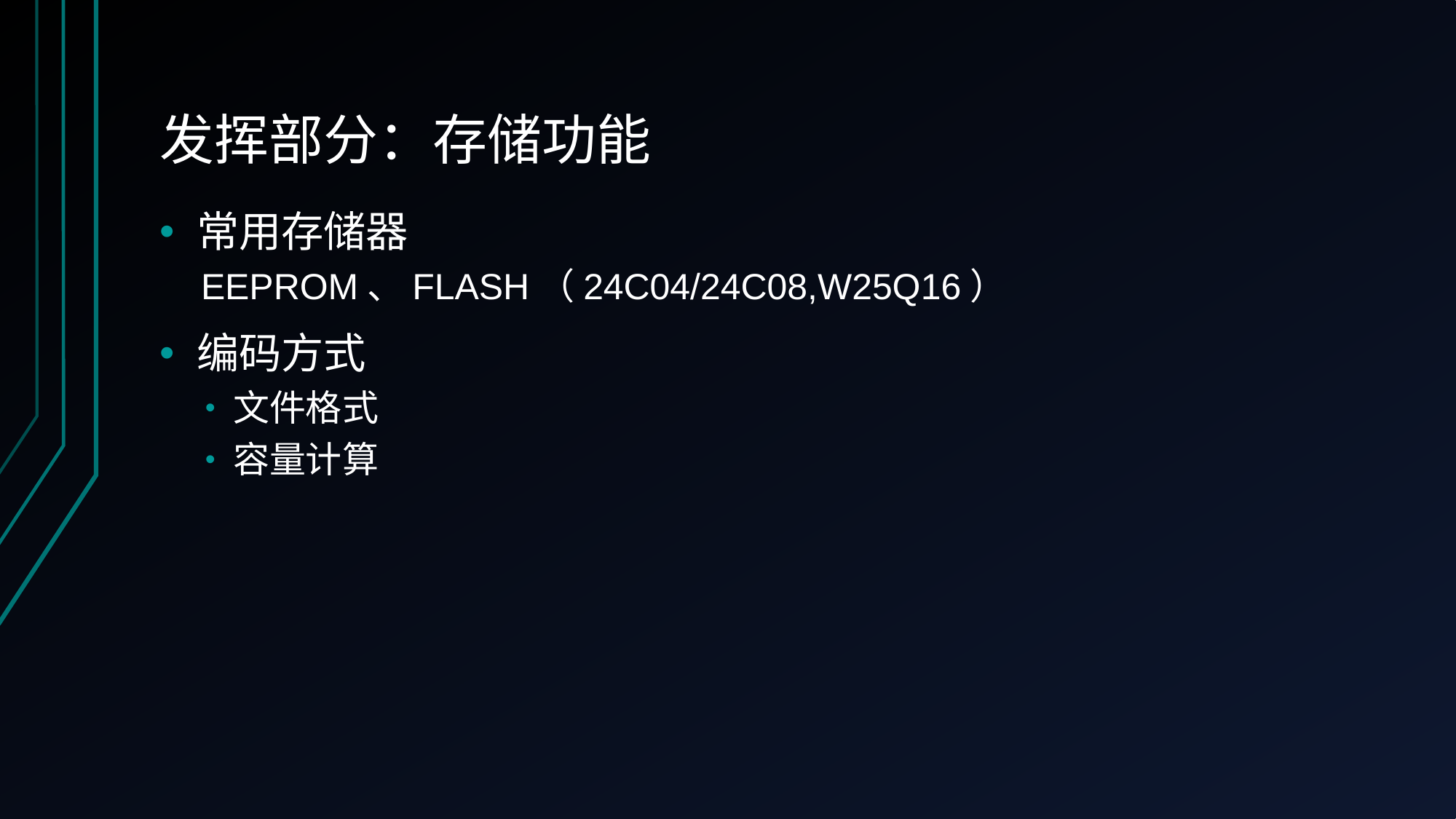

# 发挥部分：存储功能
常用存储器
    EEPROM、FLASH（24C04/24C08,W25Q16）
编码方式
文件格式
容量计算